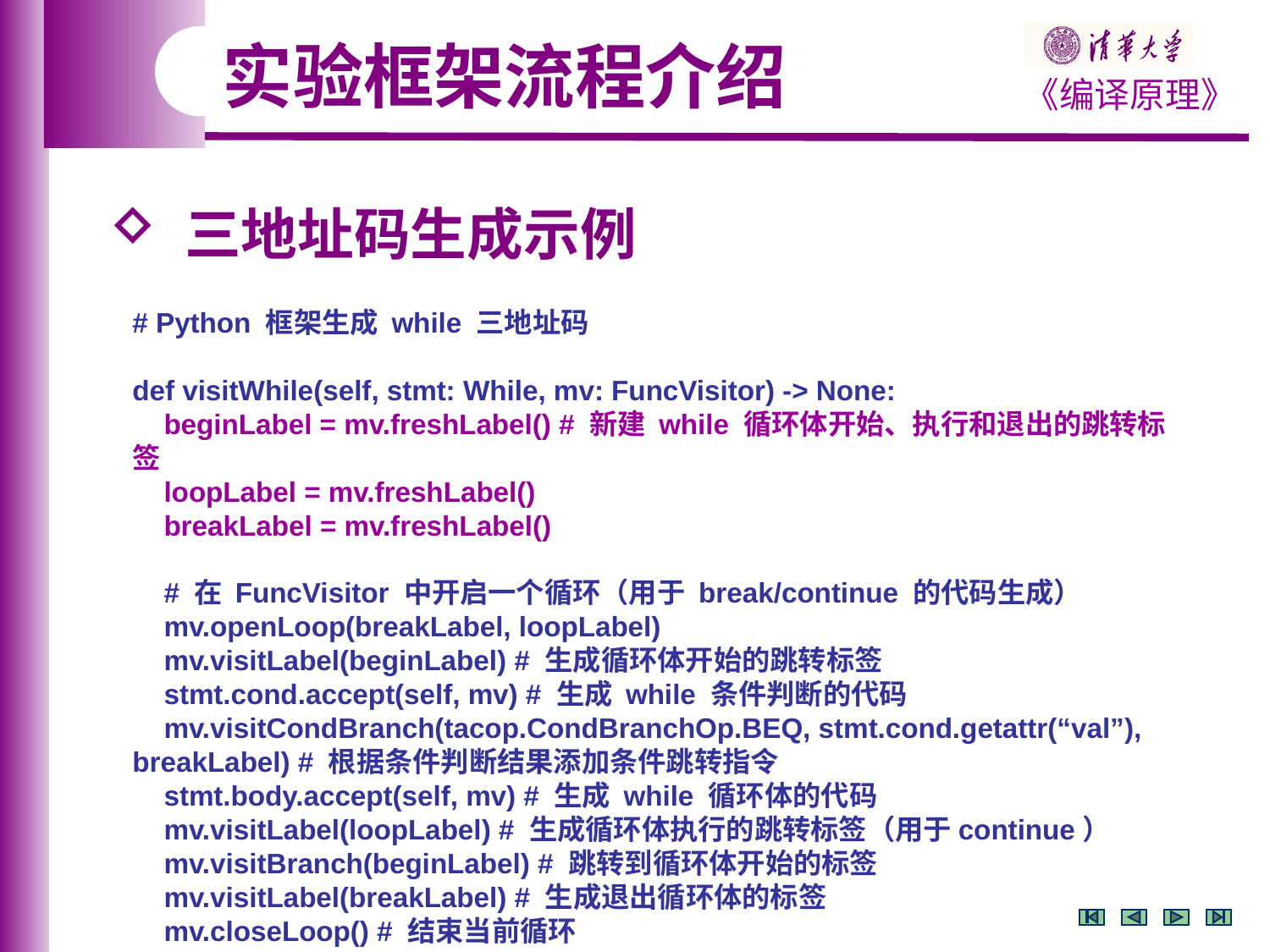

实验框架流程介绍
 三地址码生成示例
# Python 框架生成 while 三地址码

def visitWhile(self, stmt: While, mv: FuncVisitor) -> None:
    beginLabel = mv.freshLabel() # 新建 while 循环体开始、执行和退出的跳转标签
    loopLabel = mv.freshLabel()
    breakLabel = mv.freshLabel()

    # 在 FuncVisitor 中开启一个循环（用于 break/continue 的代码生成）
    mv.openLoop(breakLabel, loopLabel)
    mv.visitLabel(beginLabel) # 生成循环体开始的跳转标签
    stmt.cond.accept(self, mv) # 生成 while 条件判断的代码
    mv.visitCondBranch(tacop.CondBranchOp.BEQ, stmt.cond.getattr(“val”), breakLabel) # 根据条件判断结果添加条件跳转指令
    stmt.body.accept(self, mv) # 生成 while 循环体的代码
    mv.visitLabel(loopLabel) # 生成循环体执行的跳转标签（用于continue）
    mv.visitBranch(beginLabel) # 跳转到循环体开始的标签
    mv.visitLabel(breakLabel) # 生成退出循环体的标签
    mv.closeLoop() # 结束当前循环